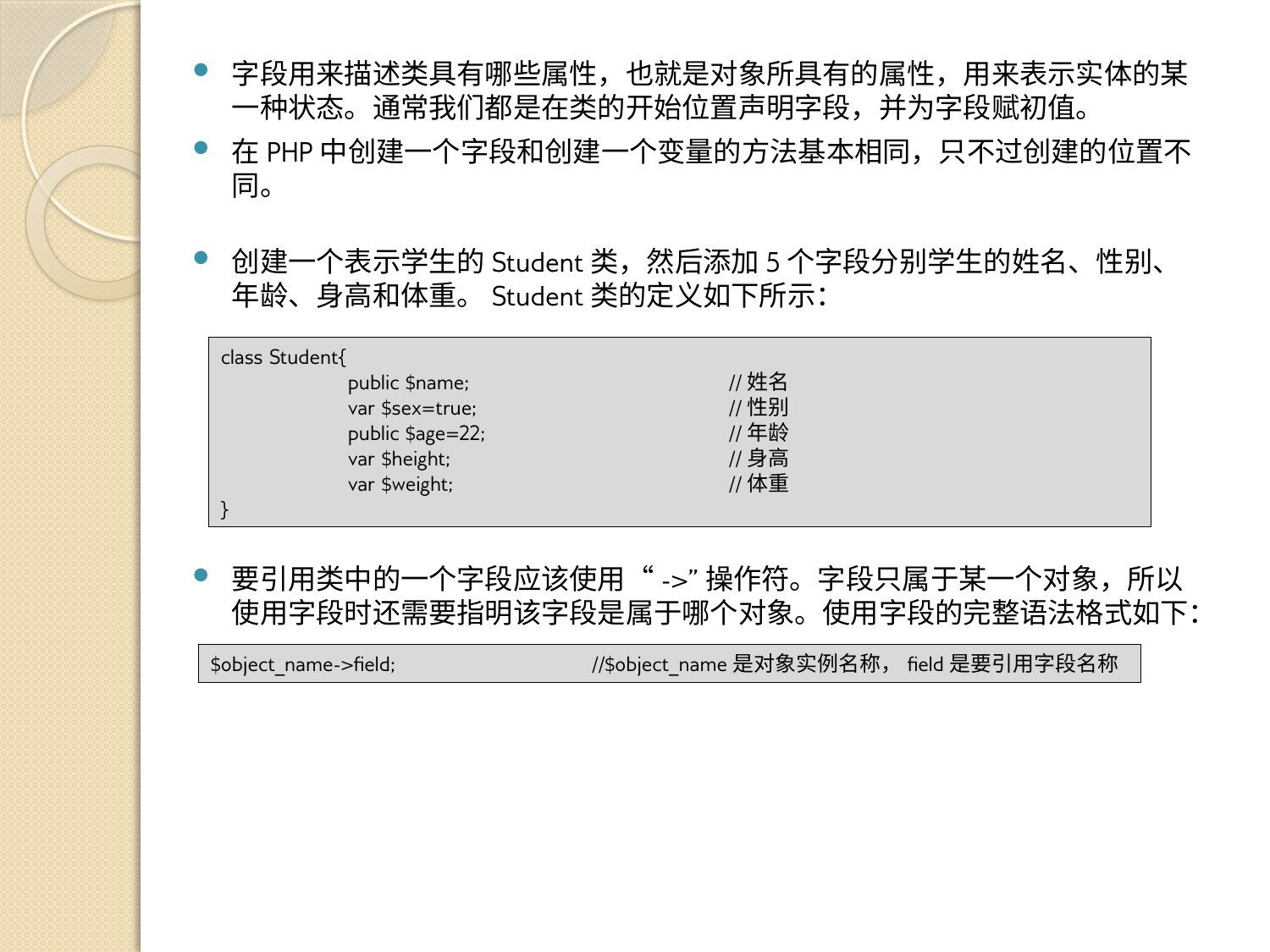

字段用来描述类具有哪些属性，也就是对象所具有的属性，用来表示实体的某一种状态。通常我们都是在类的开始位置声明字段，并为字段赋初值。
在PHP中创建一个字段和创建一个变量的方法基本相同，只不过创建的位置不同。
创建一个表示学生的Student类，然后添加5个字段分别学生的姓名、性别、年龄、身高和体重。Student类的定义如下所示：
class Student{
	public $name;			//姓名
	var $sex=true; 		//性别
	public $age=22; 		//年龄
	var $height;	 		//身高
	var $weight; 			//体重
}
要引用类中的一个字段应该使用“->”操作符。字段只属于某一个对象，所以使用字段时还需要指明该字段是属于哪个对象。使用字段的完整语法格式如下：
$object_name->field;		//$object_name是对象实例名称，field是要引用字段名称